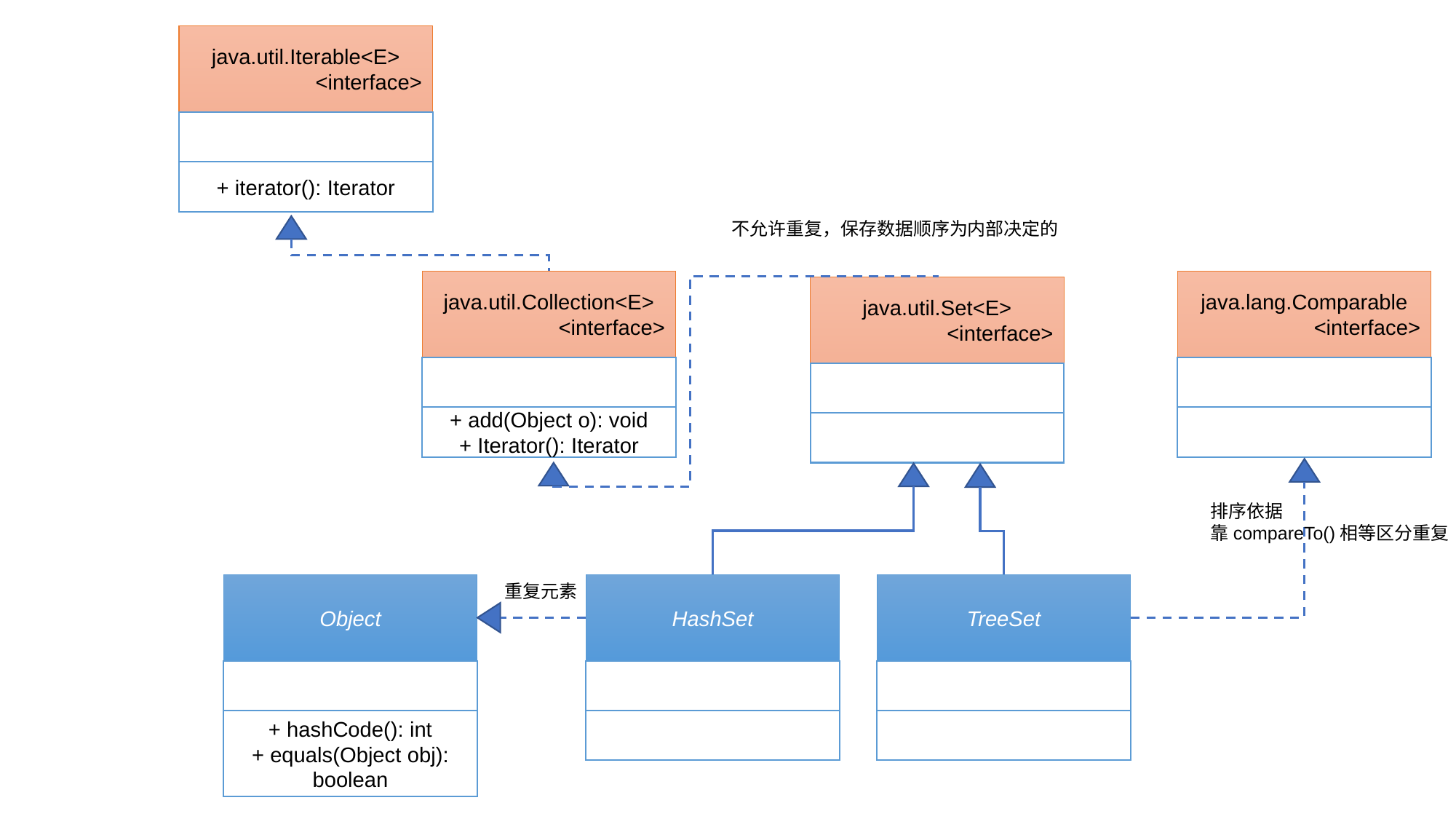

java.util.Iterable<E>
<interface>

+ iterator(): Iterator
不允许重复，保存数据顺序为内部决定的

java.util.Collection<E>
<interface>
java.lang.Comparable
<interface>
java.util.Set<E>
<interface>

+ add(Object o): void
+ Iterator(): Iterator

排序依据
靠compareTo()相等区分重复
重复元素
Object
HashSet
TreeSet

+ hashCode(): int
+ equals(Object obj): boolean